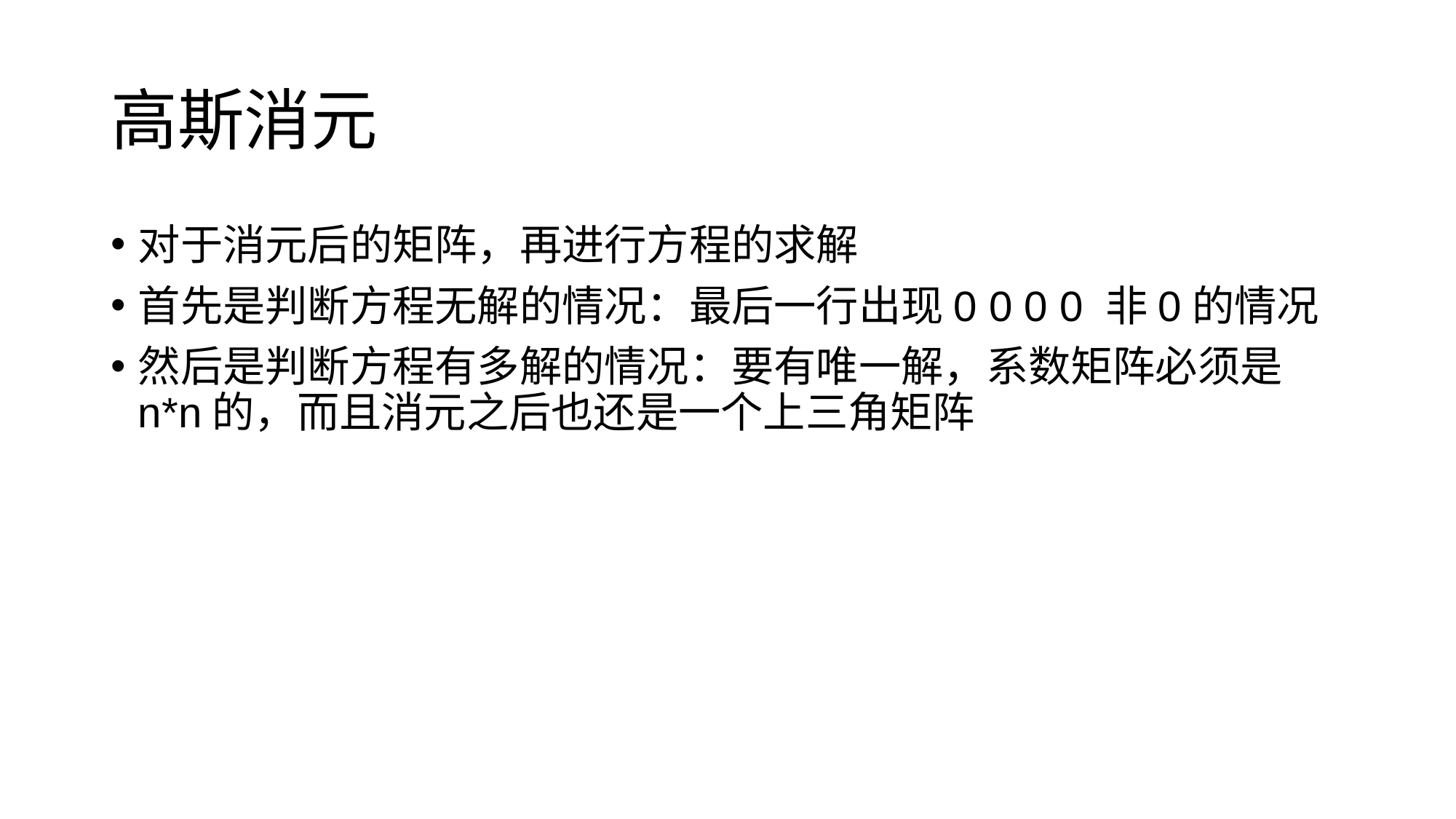

# 高斯消元
对于消元后的矩阵，再进行方程的求解
首先是判断方程无解的情况：最后一行出现0 0 0 0 非0的情况
然后是判断方程有多解的情况：要有唯一解，系数矩阵必须是n*n的，而且消元之后也还是一个上三角矩阵